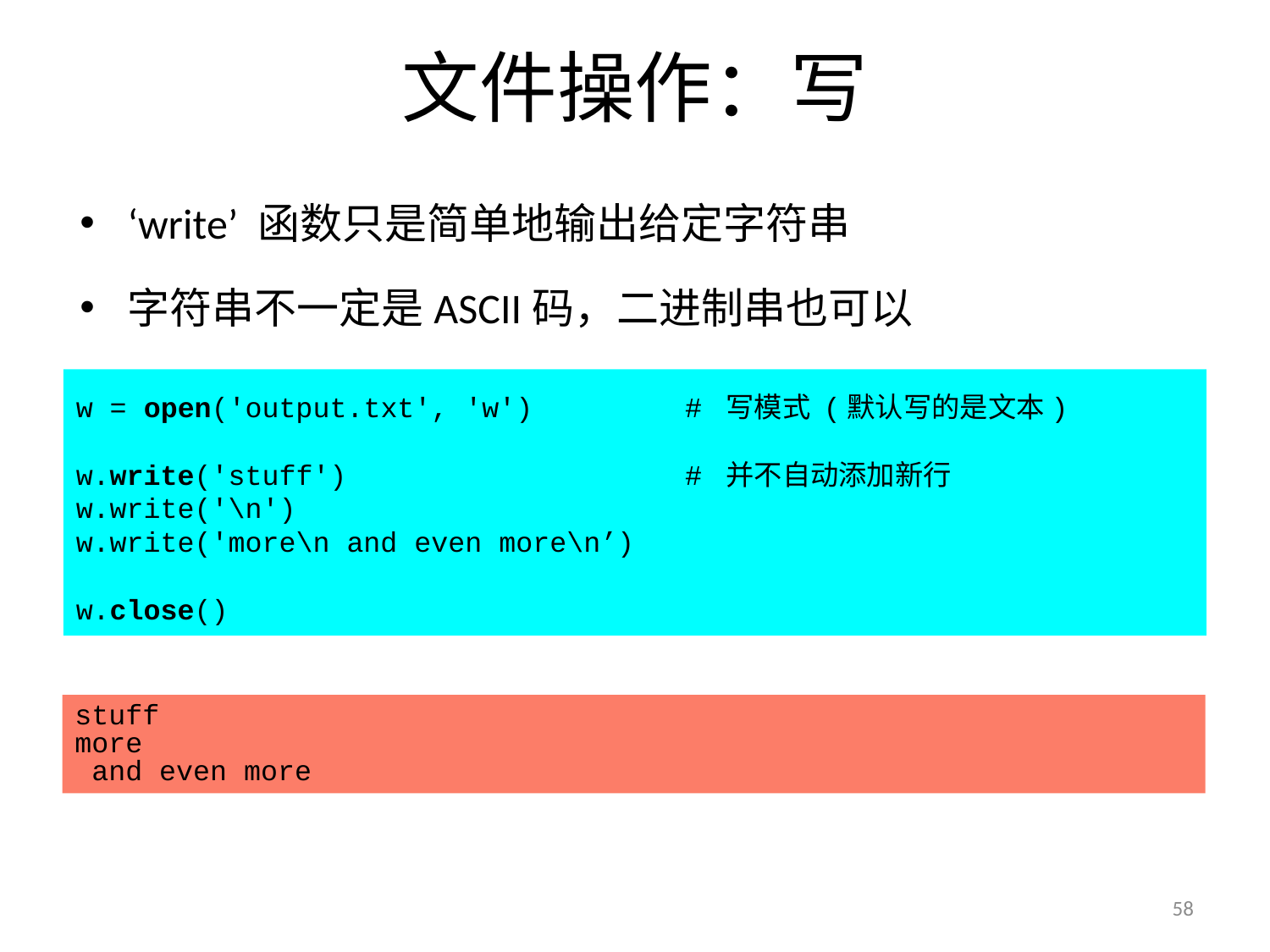

# 文件操作：写
‘write’ 函数只是简单地输出给定字符串
字符串不一定是ASCII码，二进制串也可以
w = open('output.txt', 'w')         # 写模式 (默认写的是文本)

w.write('stuff')                    # 并不自动添加新行
w.write('\n')
w.write('more\n and even more\n’)

w.close()
stuff
more
 and even more
58